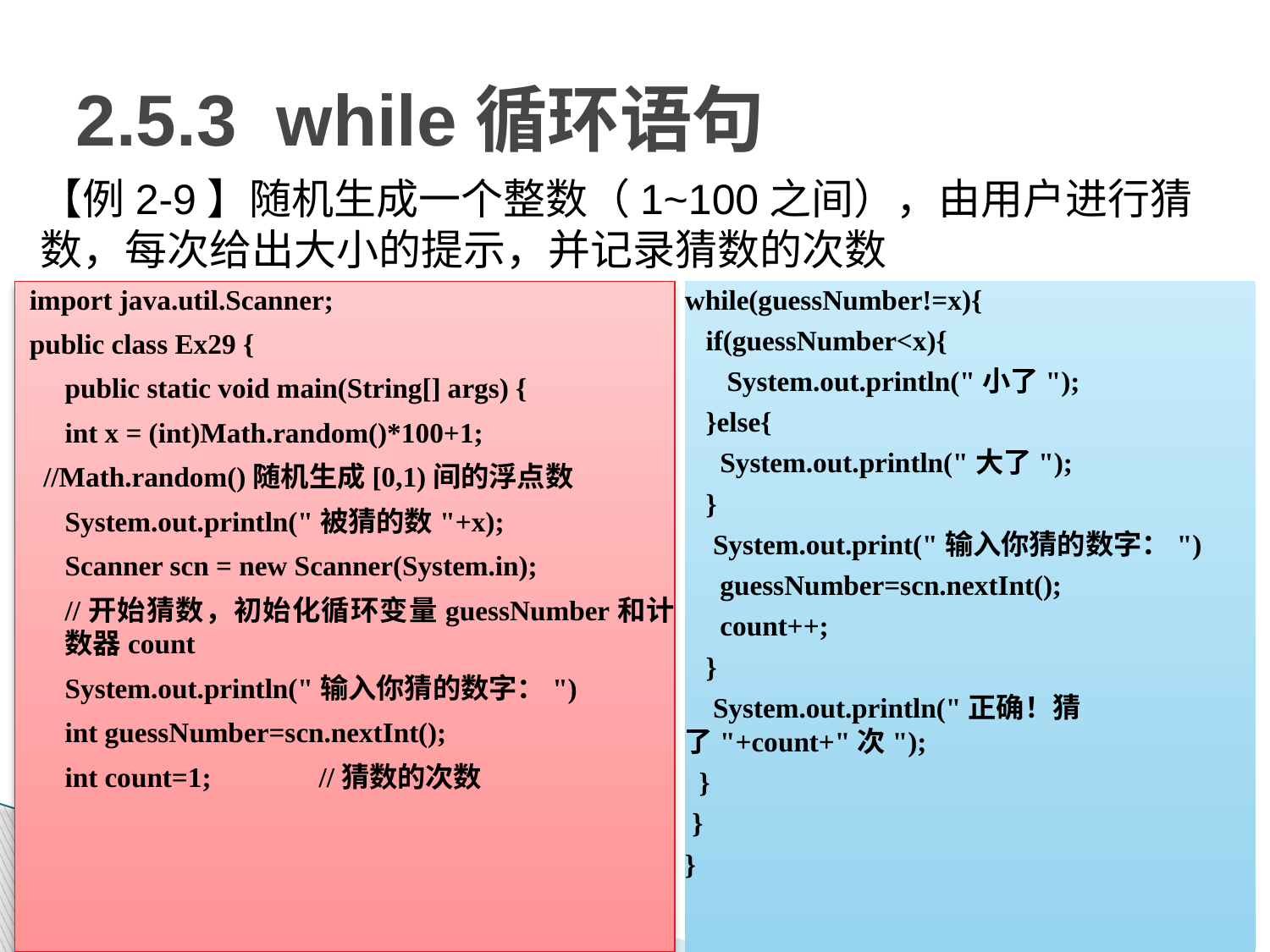

# 2.5.3  while循环语句
【例2-9】随机生成一个整数（1~100之间），由用户进行猜数，每次给出大小的提示，并记录猜数的次数
import java.util.Scanner;
public class Ex29 {
	public static void main(String[] args) {
	int x = (int)Math.random()*100+1;
  //Math.random()随机生成[0,1)间的浮点数
	System.out.println("被猜的数"+x);
	Scanner scn = new Scanner(System.in);
	//开始猜数，初始化循环变量guessNumber和计数器count
	System.out.println("输入你猜的数字：")
	int guessNumber=scn.nextInt();
	int count=1;	//猜数的次数
while(guessNumber!=x){
   if(guessNumber<x){
      System.out.println("小了");
   }else{
     System.out.println("大了");
   }
    System.out.print("输入你猜的数字：")
     guessNumber=scn.nextInt();
     count++;
   }
    System.out.println("正确！猜了"+count+"次");
  }
 }
}